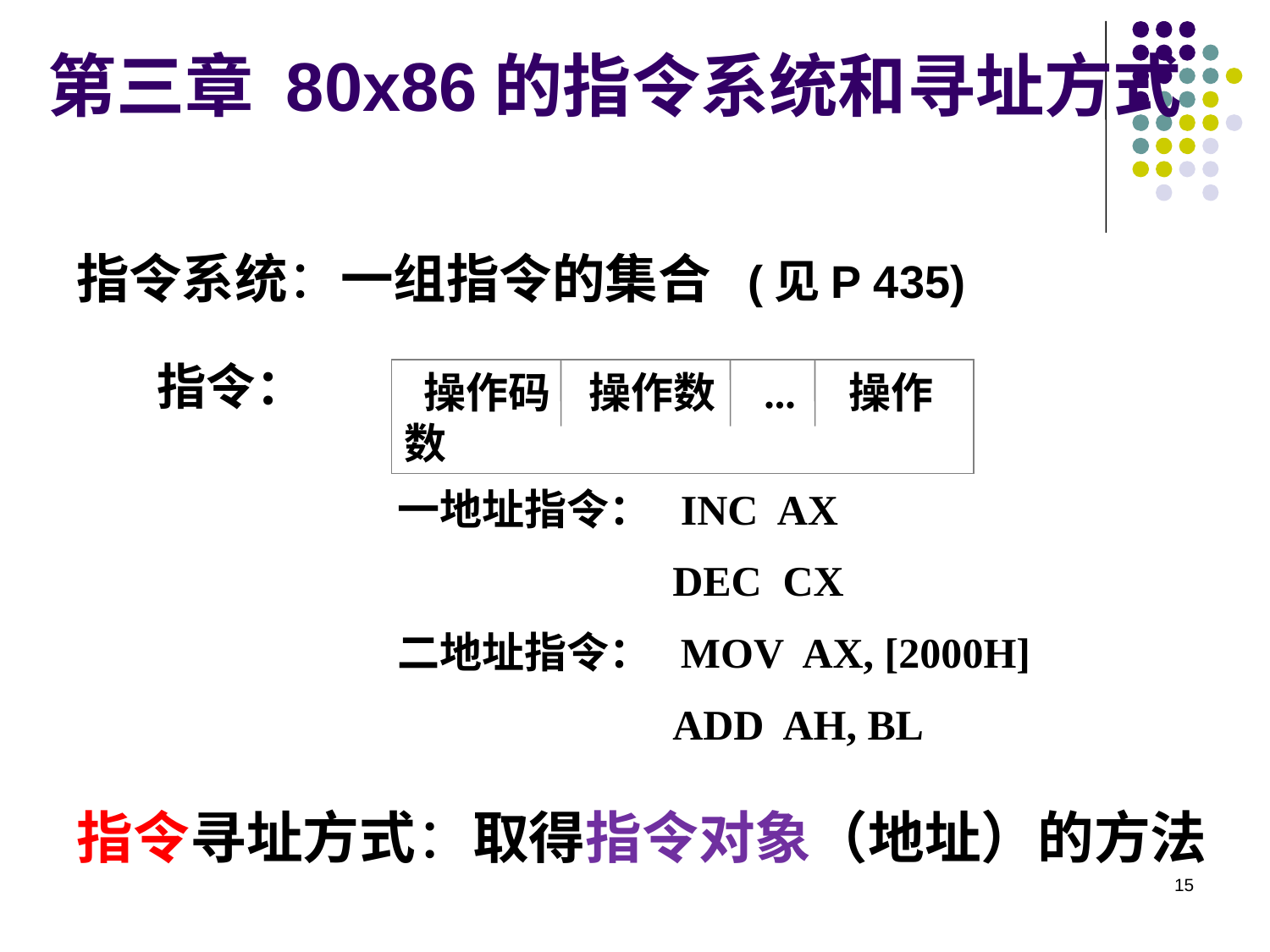

# 第三章 80x86的指令系统和寻址方式
指令系统：一组指令的集合  (见P 435)
指令：
 操作码    操作数    ...    操作数

一地址指令：  INC  AX
                          DEC  CX
二地址指令：  MOV  AX, [2000H]
                          ADD  AH, BL
 指令寻址方式：取得指令对象（地址）的方法
15